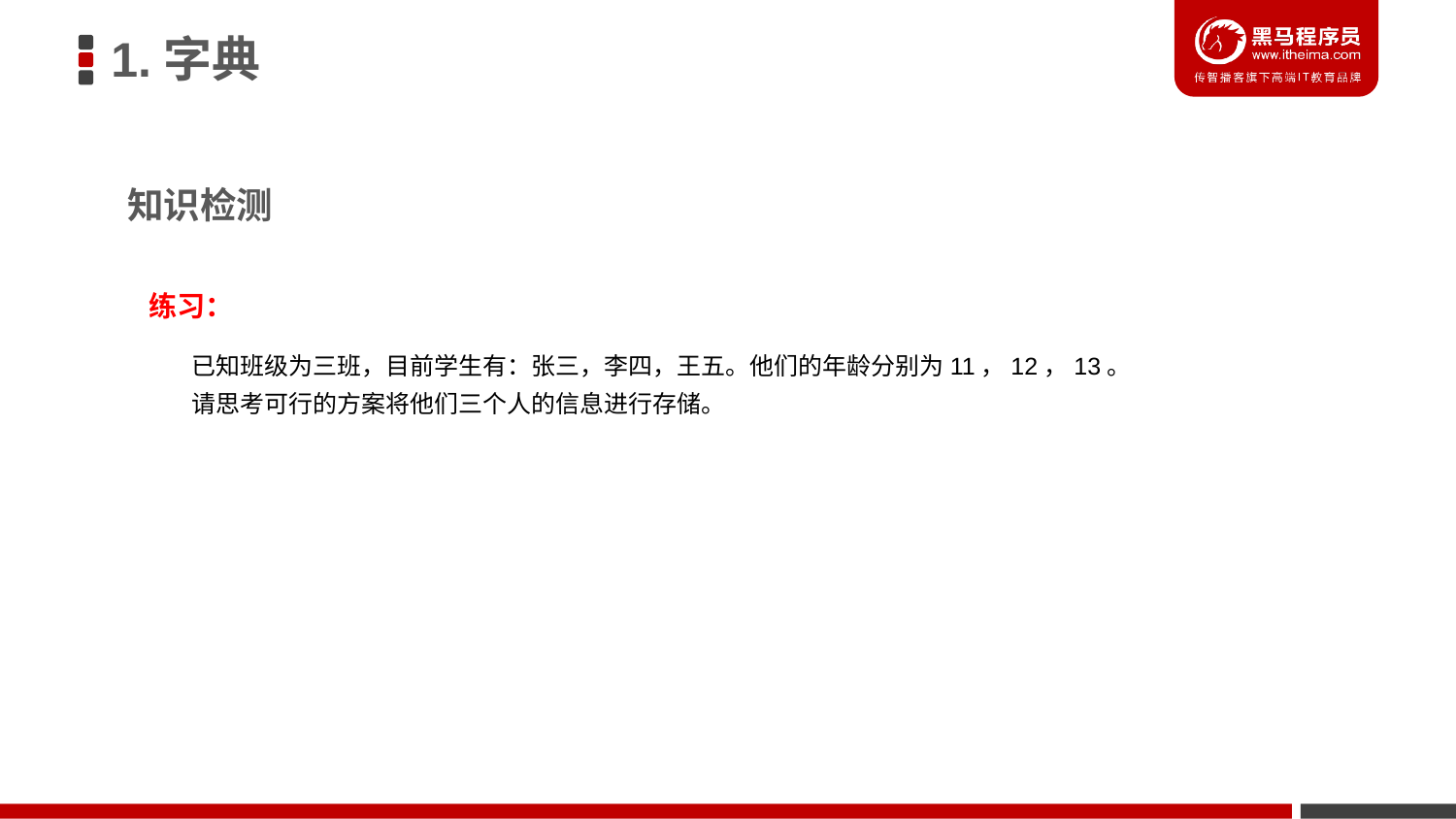

1.字典
知识检测
练习：
已知班级为三班，目前学生有：张三，李四，王五。他们的年龄分别为11，12，13。
请思考可行的方案将他们三个人的信息进行存储。